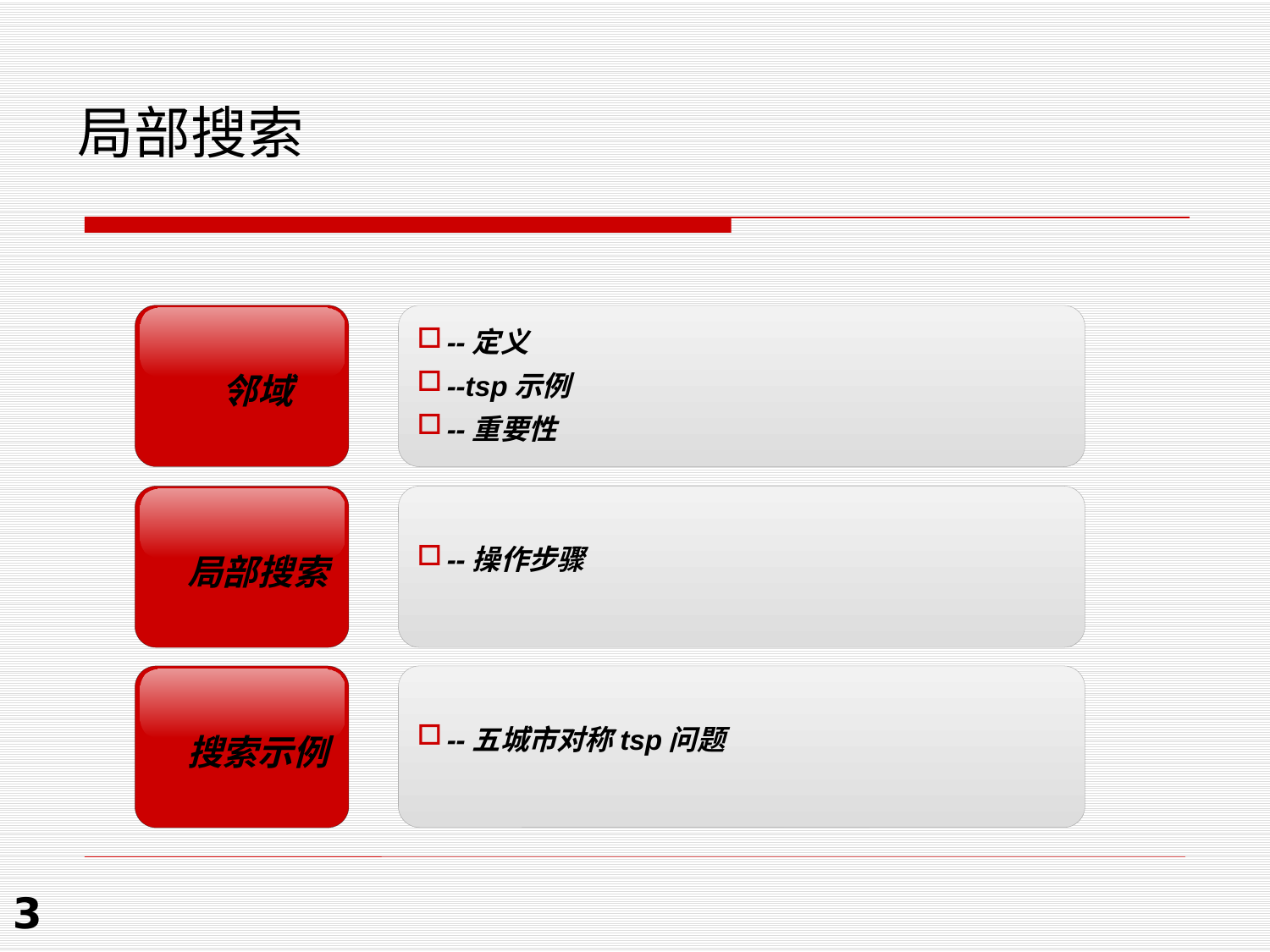

# 局部搜索
邻域

--定义
--tsp示例
--重要性
局部搜索

--操作步骤

搜索示例

--五城市对称tsp问题